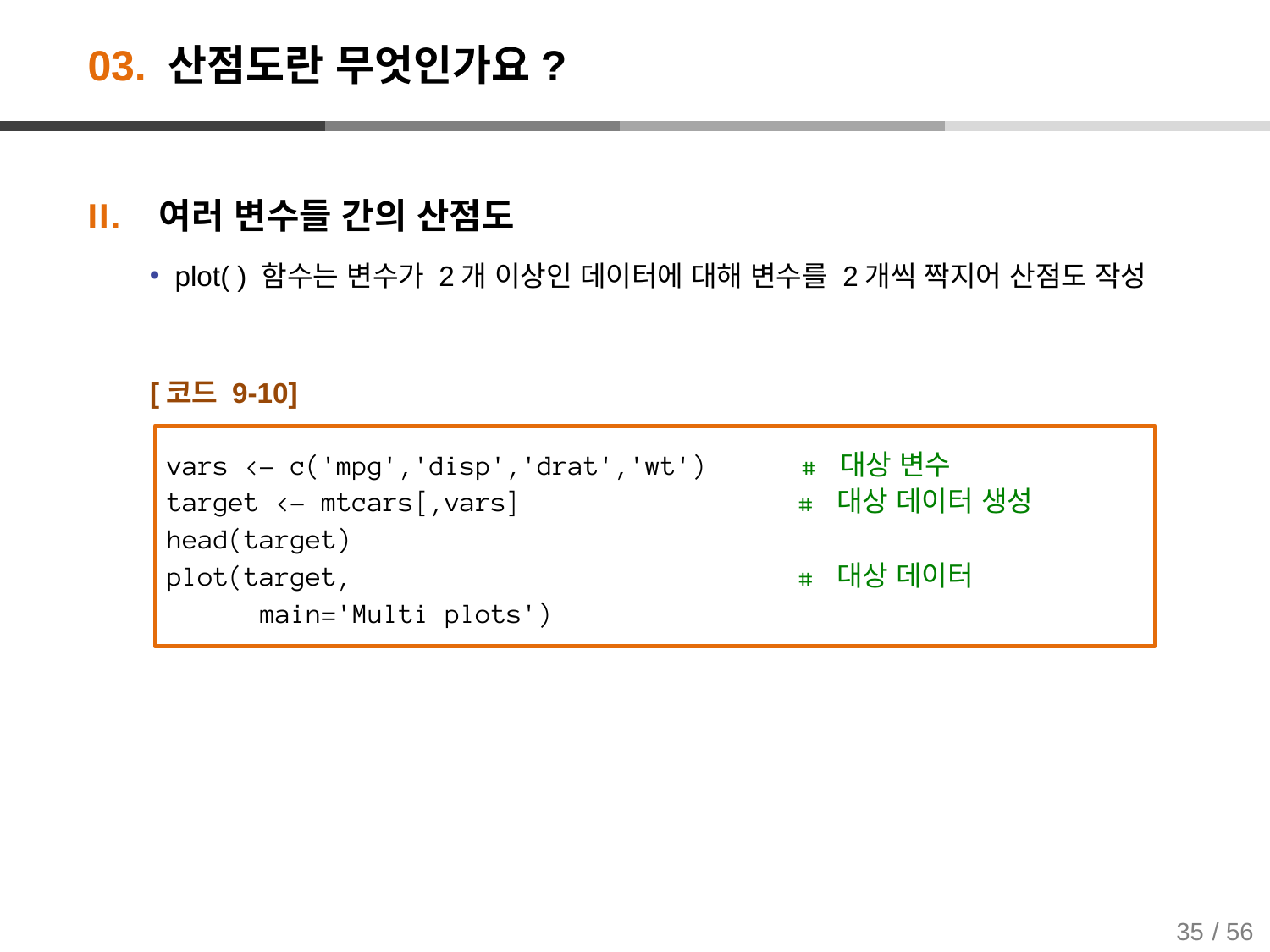

# 03. 산점도란 무엇인가요?
여러 변수들 간의 산점도
plot( ) 함수는 변수가 2개 이상인 데이터에 대해 변수를 2개씩 짝지어 산점도 작성

[코드 9-10]

vars <- c('mpg','disp','drat','wt') 	# 대상 변수
target <- mtcars[,vars] 		        # 대상 데이터 생성
head(target)
plot(target, 			        # 대상 데이터
      main='Multi plots')